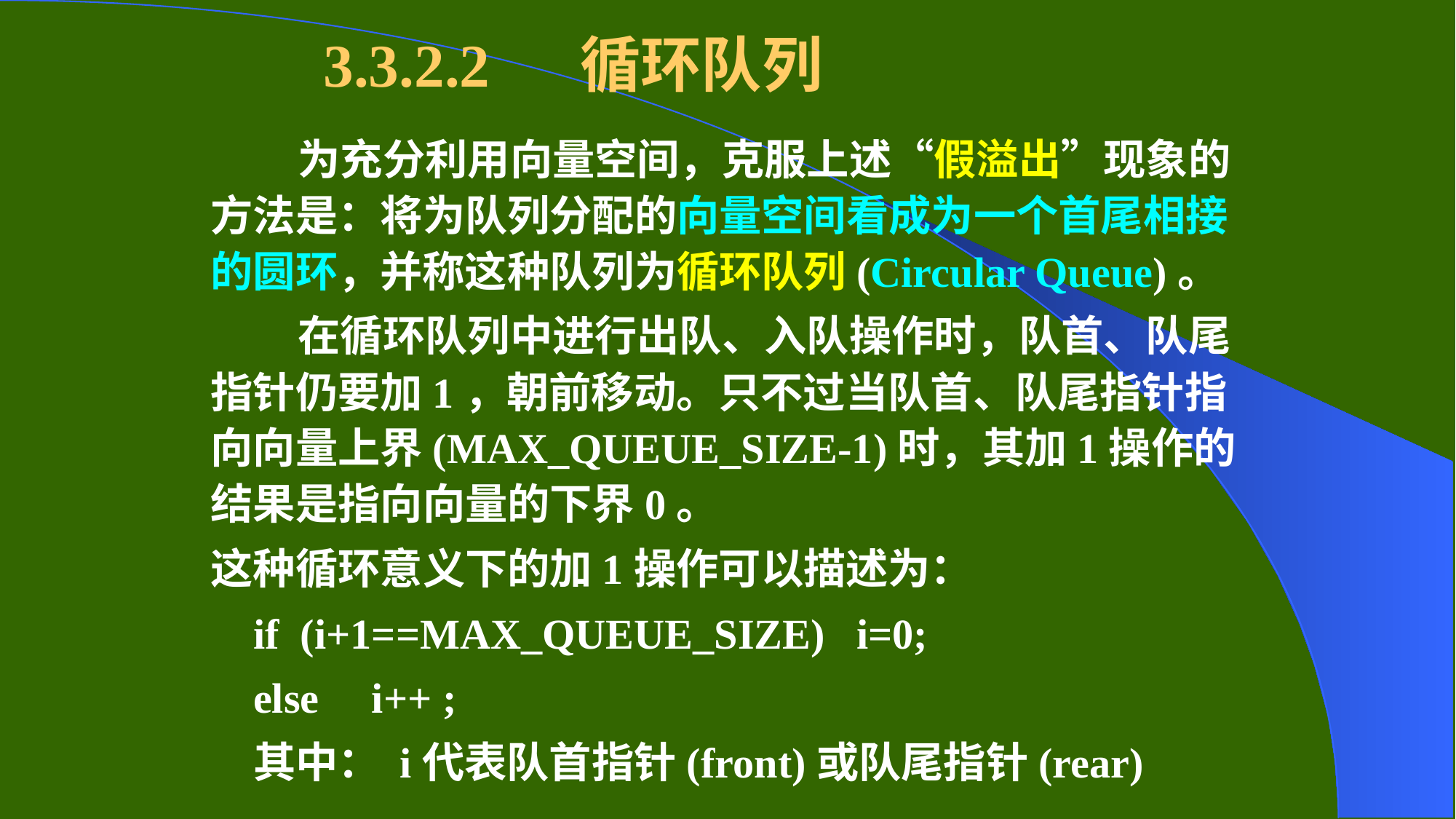

# 3.3.2.2     循环队列
        为充分利用向量空间，克服上述“假溢出”现象的方法是：将为队列分配的向量空间看成为一个首尾相接的圆环，并称这种队列为循环队列(Circular Queue)。
        在循环队列中进行出队、入队操作时，队首、队尾指针仍要加1，朝前移动。只不过当队首、队尾指针指向向量上界(MAX_QUEUE_SIZE-1)时，其加1操作的结果是指向向量的下界0。
这种循环意义下的加1操作可以描述为：
if  (i+1==MAX_QUEUE_SIZE)   i=0;
else     i++ ;
其中： i代表队首指针(front)或队尾指针(rear)